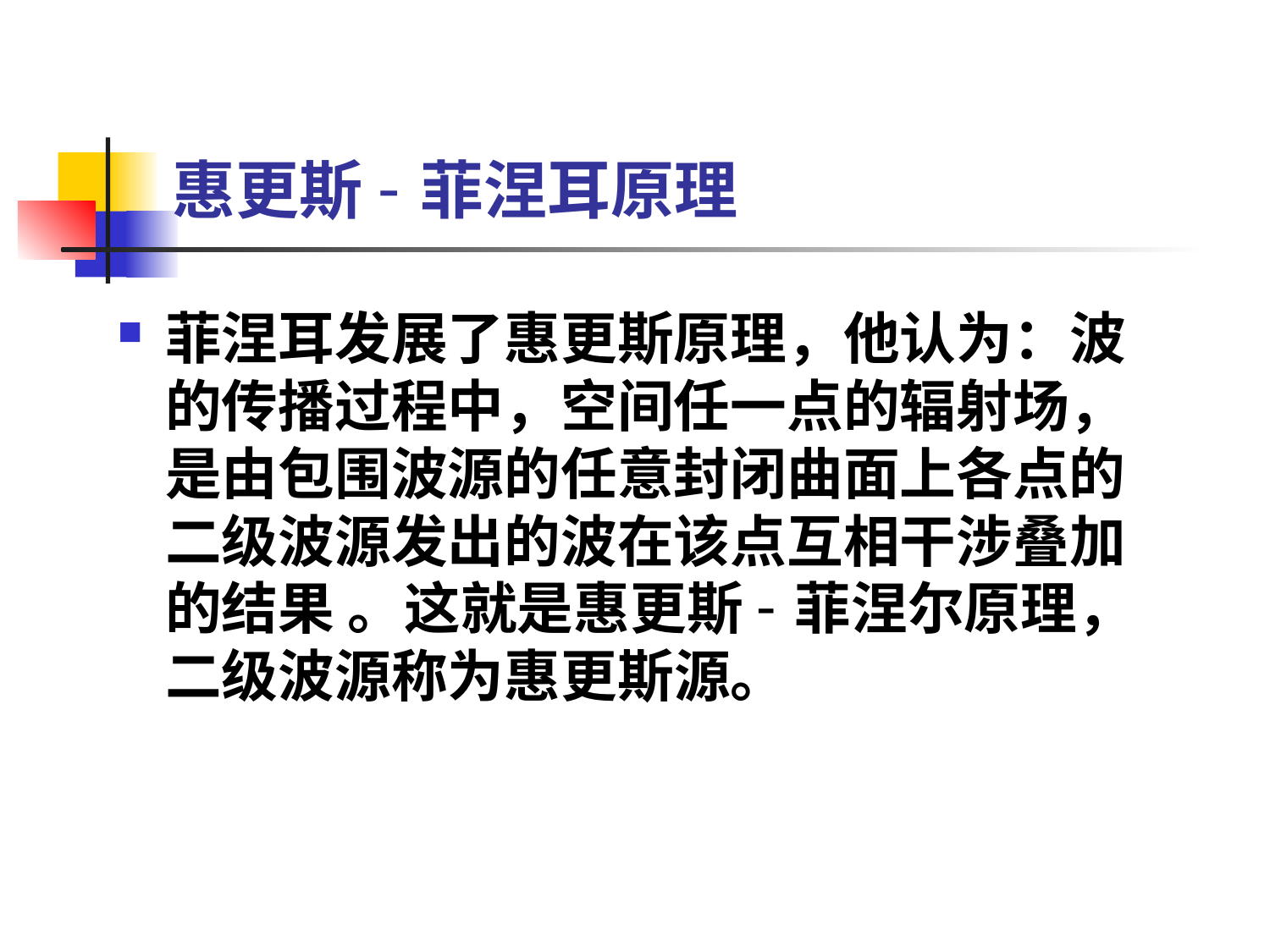

# 惠更斯-菲涅耳原理
菲涅耳发展了惠更斯原理，他认为：波的传播过程中，空间任一点的辐射场，是由包围波源的任意封闭曲面上各点的二级波源发出的波在该点互相干涉叠加的结果 。这就是惠更斯-菲涅尔原理，二级波源称为惠更斯源。